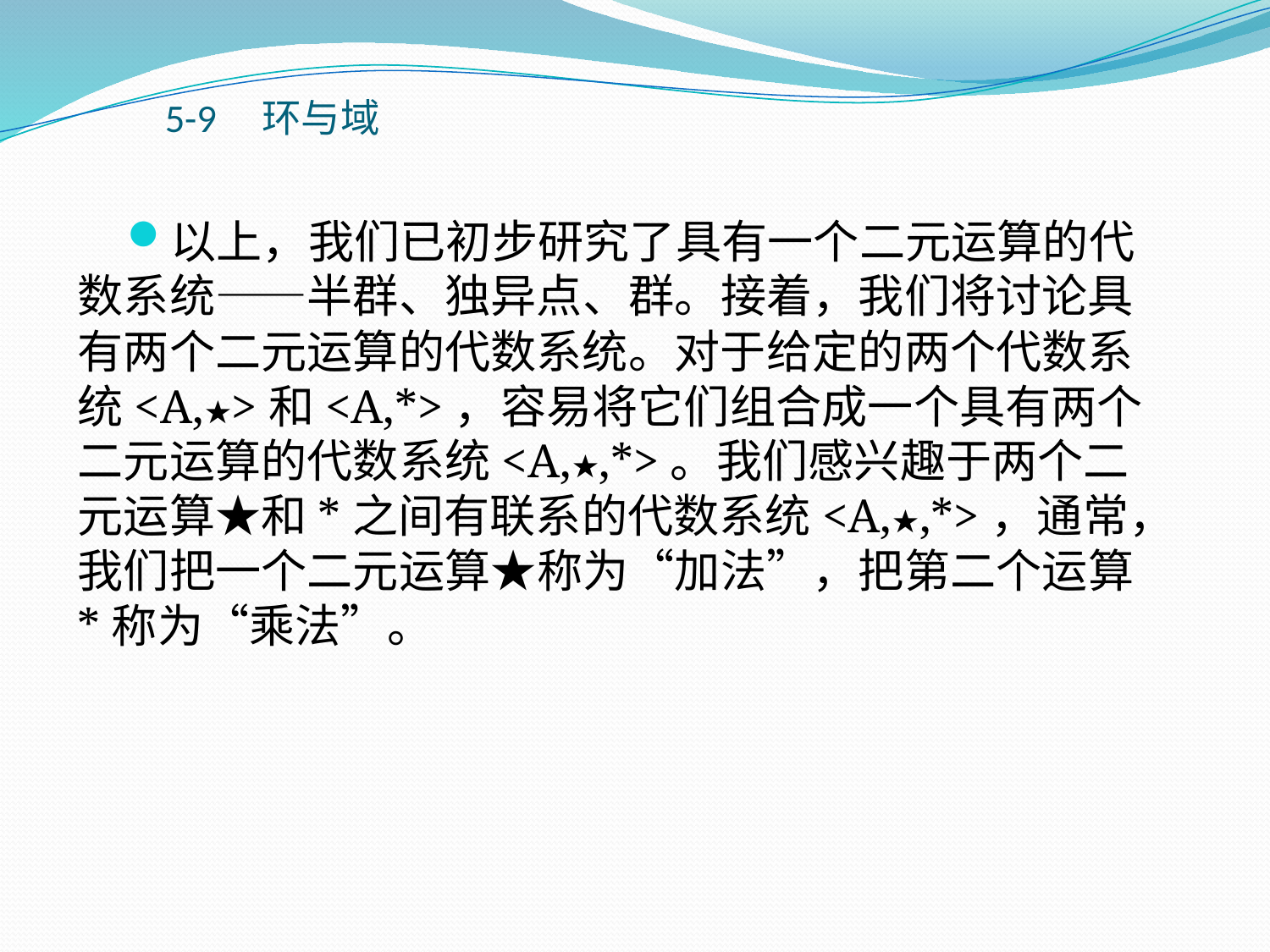

# 5-9　环与域
以上，我们已初步研究了具有一个二元运算的代数系统——半群、独异点、群。接着，我们将讨论具有两个二元运算的代数系统。对于给定的两个代数系统<A,★>和<A,*>，容易将它们组合成一个具有两个二元运算的代数系统<A,★,*>。我们感兴趣于两个二元运算★和*之间有联系的代数系统<A,★,*>，通常，我们把一个二元运算★称为“加法”，把第二个运算*称为“乘法”。